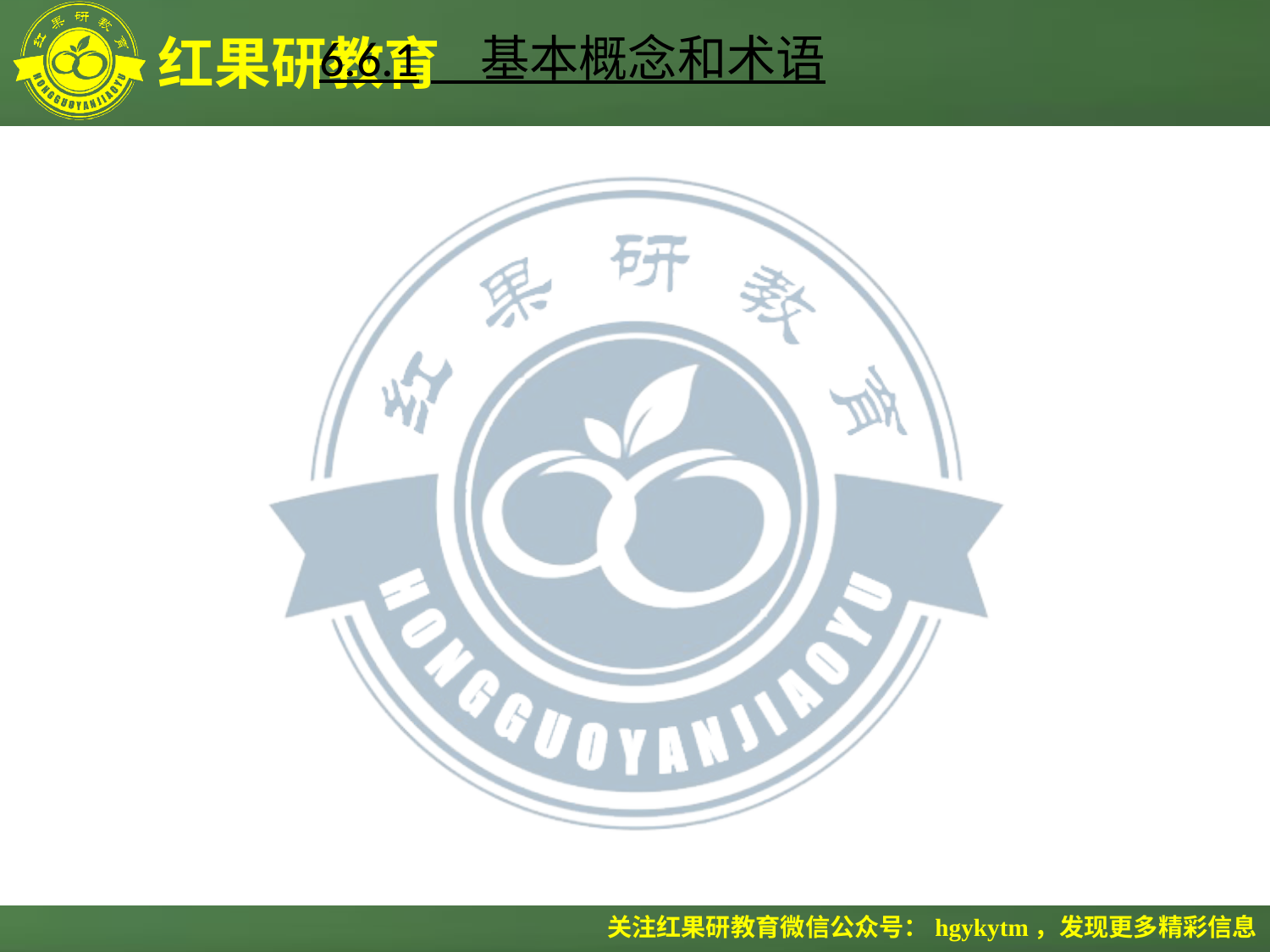

# 6.6.1　基本概念和术语
4. 结点的带权路径长度。是该结点到树根结点之间的路径长度与该结点上权的乘积。
5．树的带权路径长度
   　树的带权路径长度定义为树中所有叶子结点的带权路径长度之和，通常记为：其中n表示叶子结点的数目，wi和li分别表示叶结点ki的权值和根结点到叶结点ki之间的路径长度。
6．哈夫曼树
  　在权为w1，w2，…，wn的n个叶子结点的所有二叉树中，带权路径长度WPL最小的二叉树称为最优二叉树或哈夫曼树。